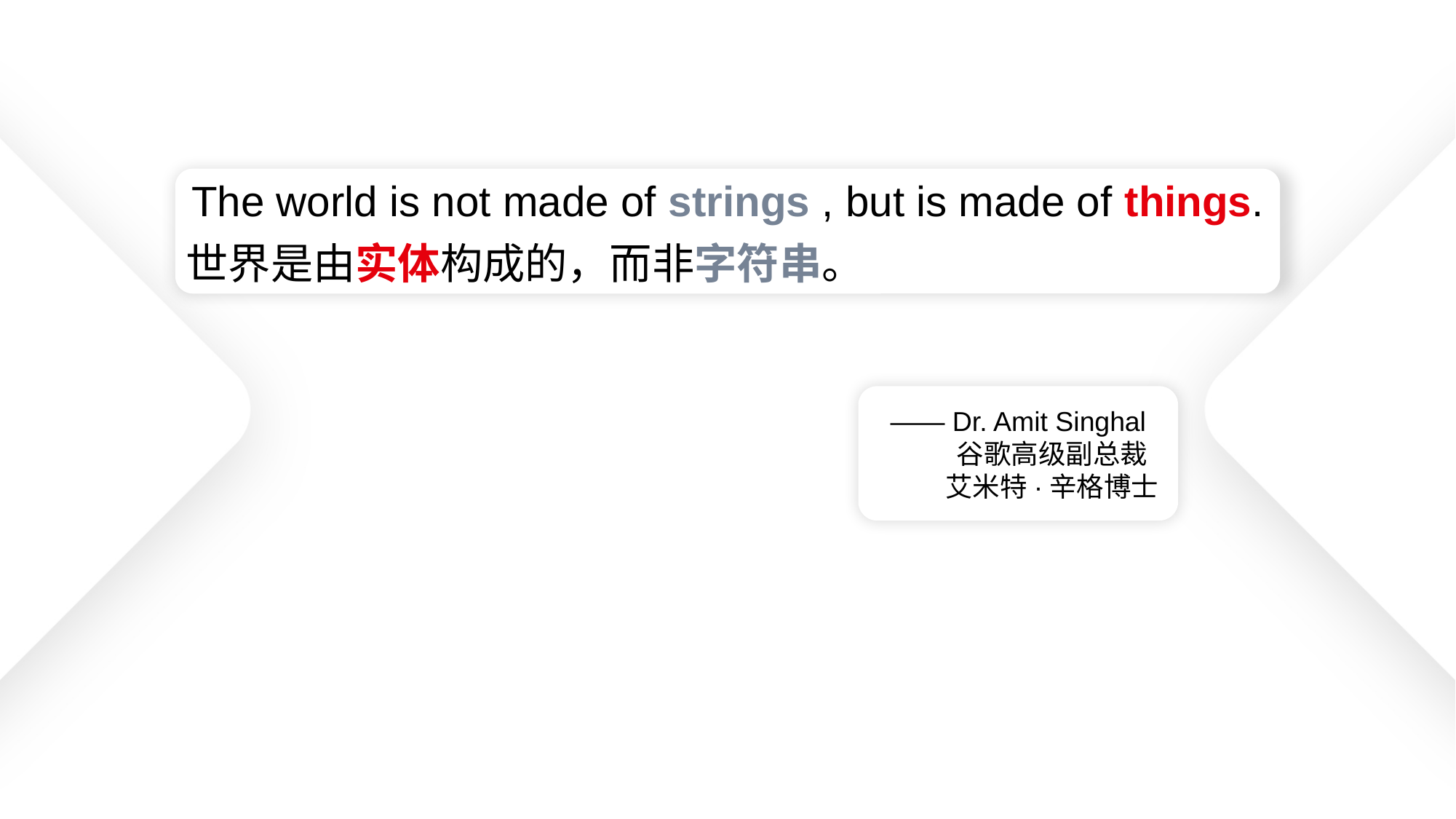

The world is not made of strings , but is made of things.
世界是由实体构成的，而非字符串。
—— Dr. Amit Singhal
        谷歌高级副总裁
        艾米特·辛格博士